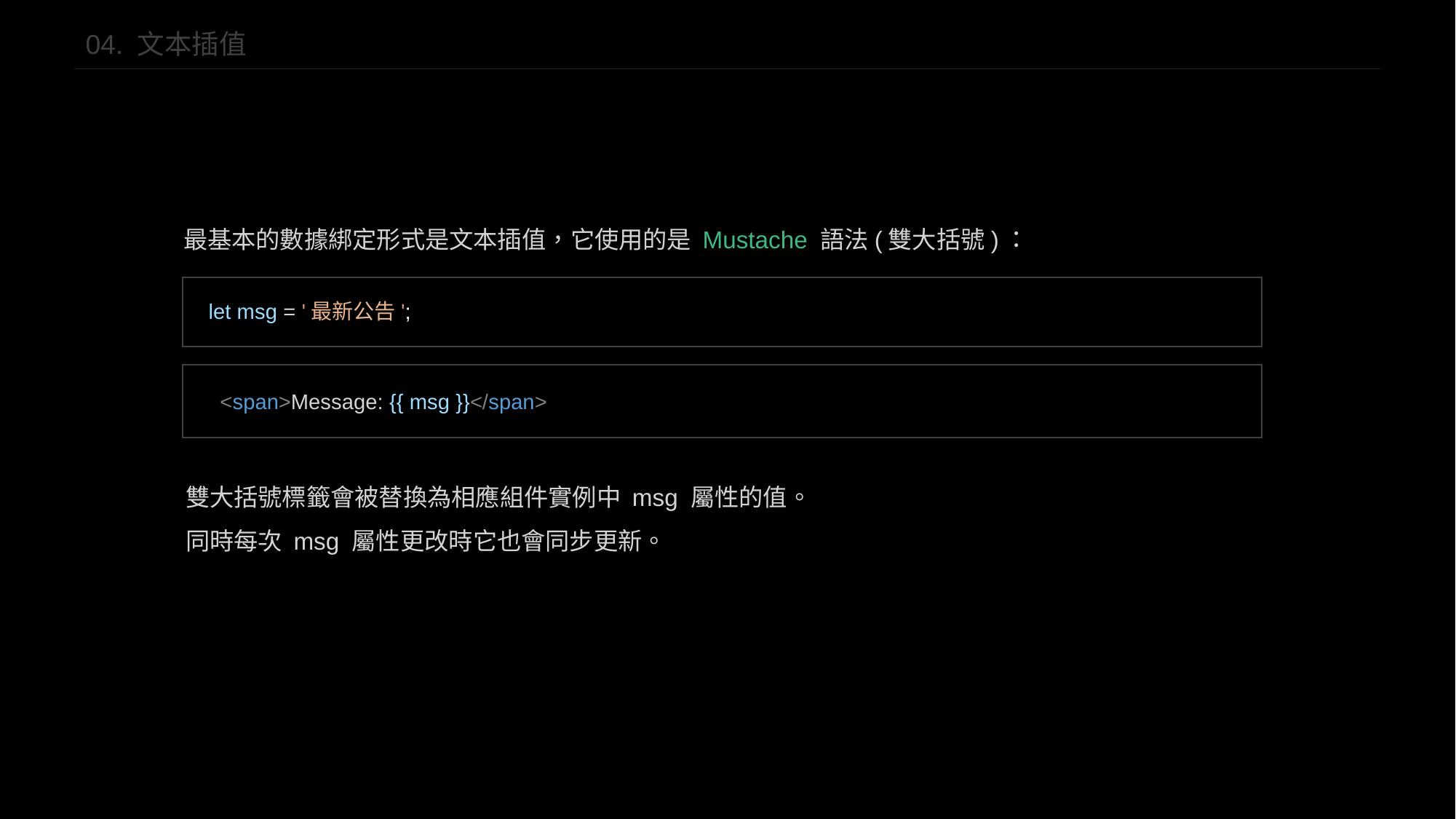

04. 文本插值
最基本的數據綁定形式是文本插值，它使用的是 Mustache 語法(雙大括號)：

let msg = '最新公告';

<span>Message: {{ msg }}</span>
雙大括號標籤會被替換為相應組件實例中 msg 屬性的值。
同時每次 msg 屬性更改時它也會同步更新。